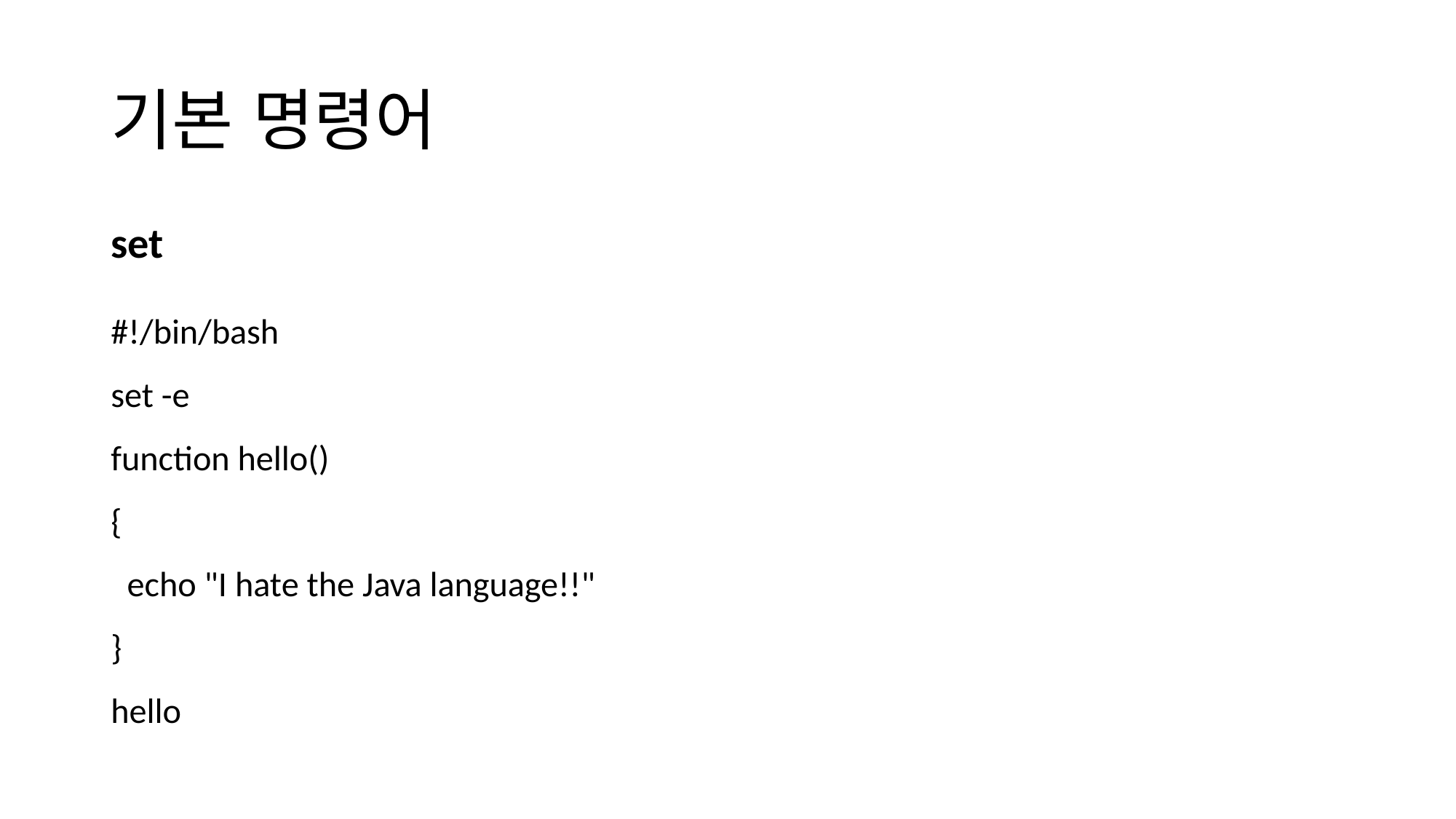

# 기본 명령어
set
#!/bin/bash
set -e
function hello()
{
  echo "I hate the Java language!!"
}
hello